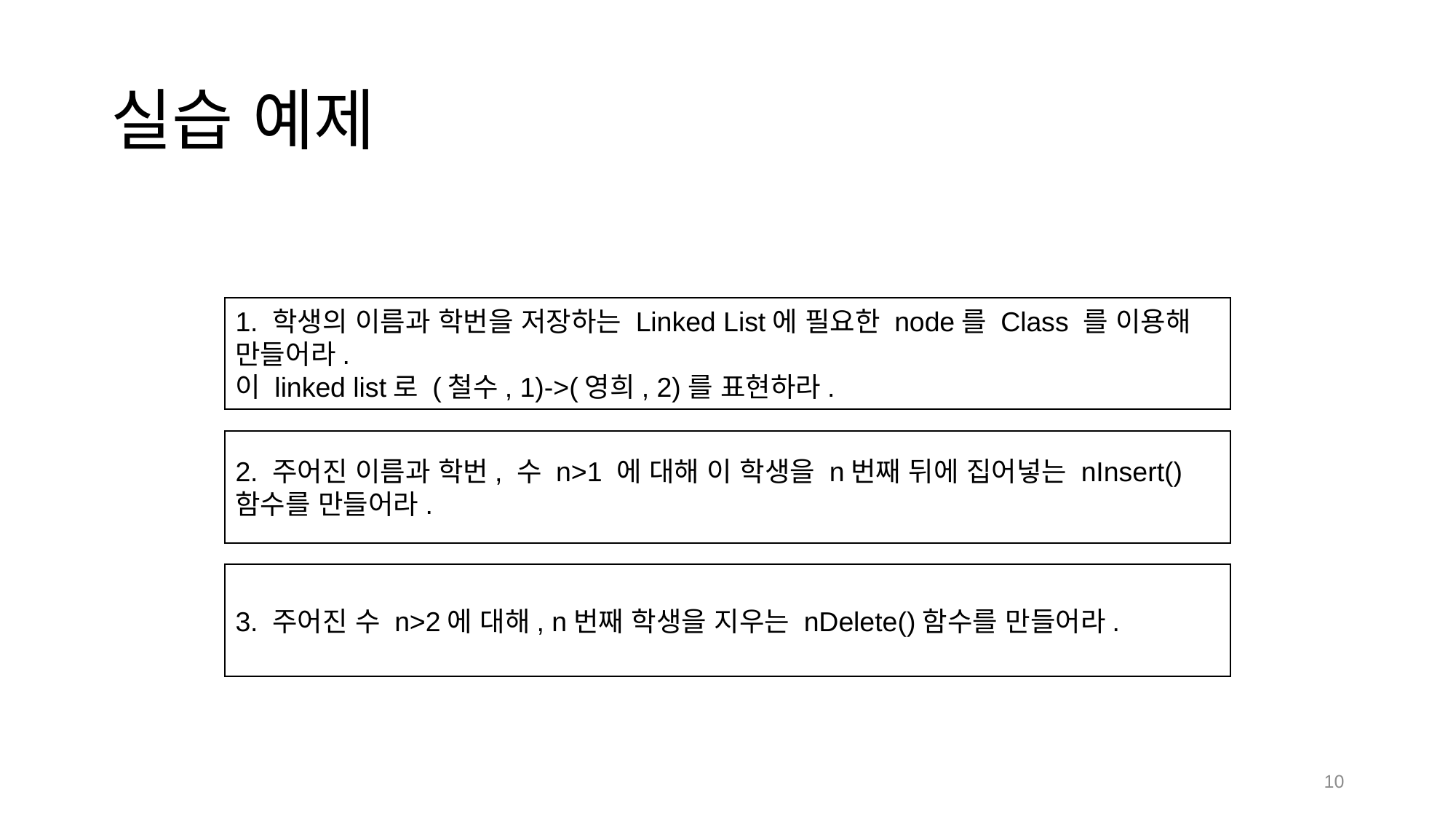

# 실습 예제
1. 학생의 이름과 학번을 저장하는 Linked List에 필요한 node를 Class 를 이용해 만들어라.
이 linked list로 (철수, 1)->(영희, 2)를 표현하라.
2. 주어진 이름과 학번, 수 n>1 에 대해 이 학생을 n번째 뒤에 집어넣는 nInsert() 함수를 만들어라.
3. 주어진 수 n>2에 대해, n번째 학생을 지우는 nDelete()함수를 만들어라.
10